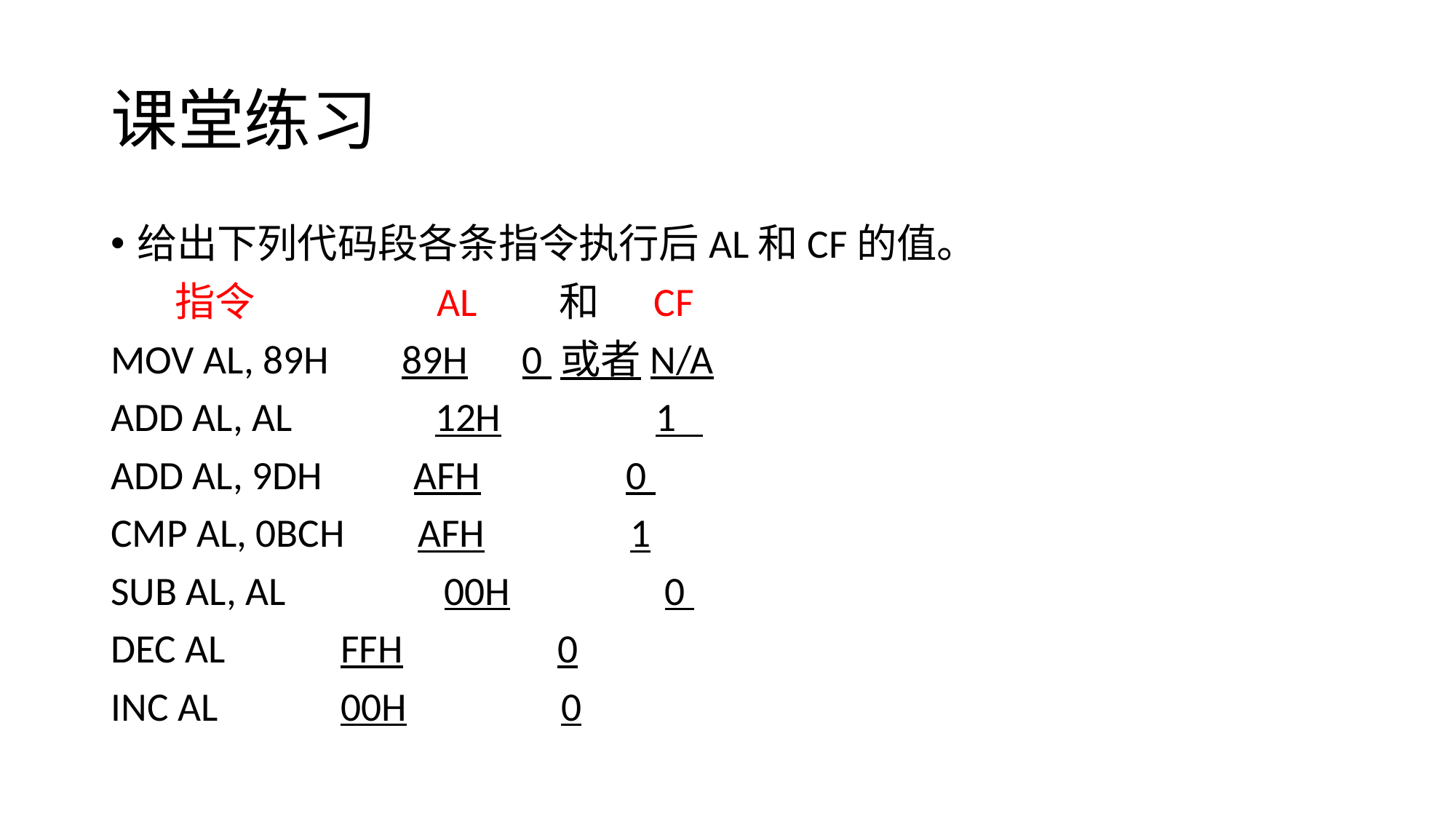

# 课堂练习
给出下列代码段各条指令执行后AL和CF的值。
      指令                   AL        和     CF
MOV AL, 89H        89H      0 或者N/A
ADD AL, AL	          12H                 1
ADD AL, 9DH          AFH                0
CMP AL, 0BCH        AFH                1
SUB AL, AL	           00H                 0
DEC AL	           FFH                 0
INC AL 	           00H                 0